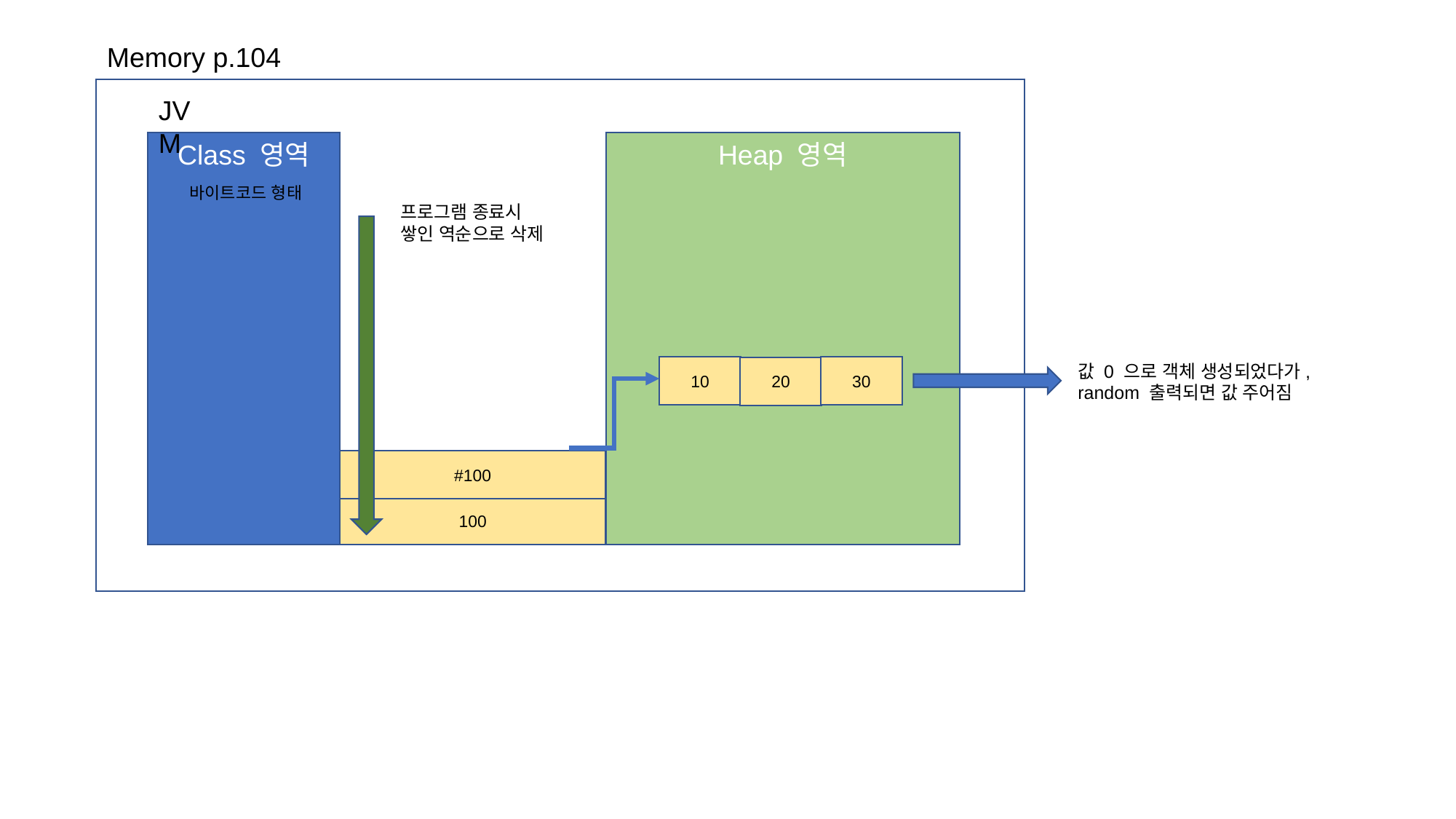

Memory p.104

JVM
Heap 영역
Class 영역
바이트코드 형태
프로그램 종료시
쌓인 역순으로 삭제

값 0 으로 객체 생성되었다가,
random 출력되면 값 주어짐
30
10
20

#100
100